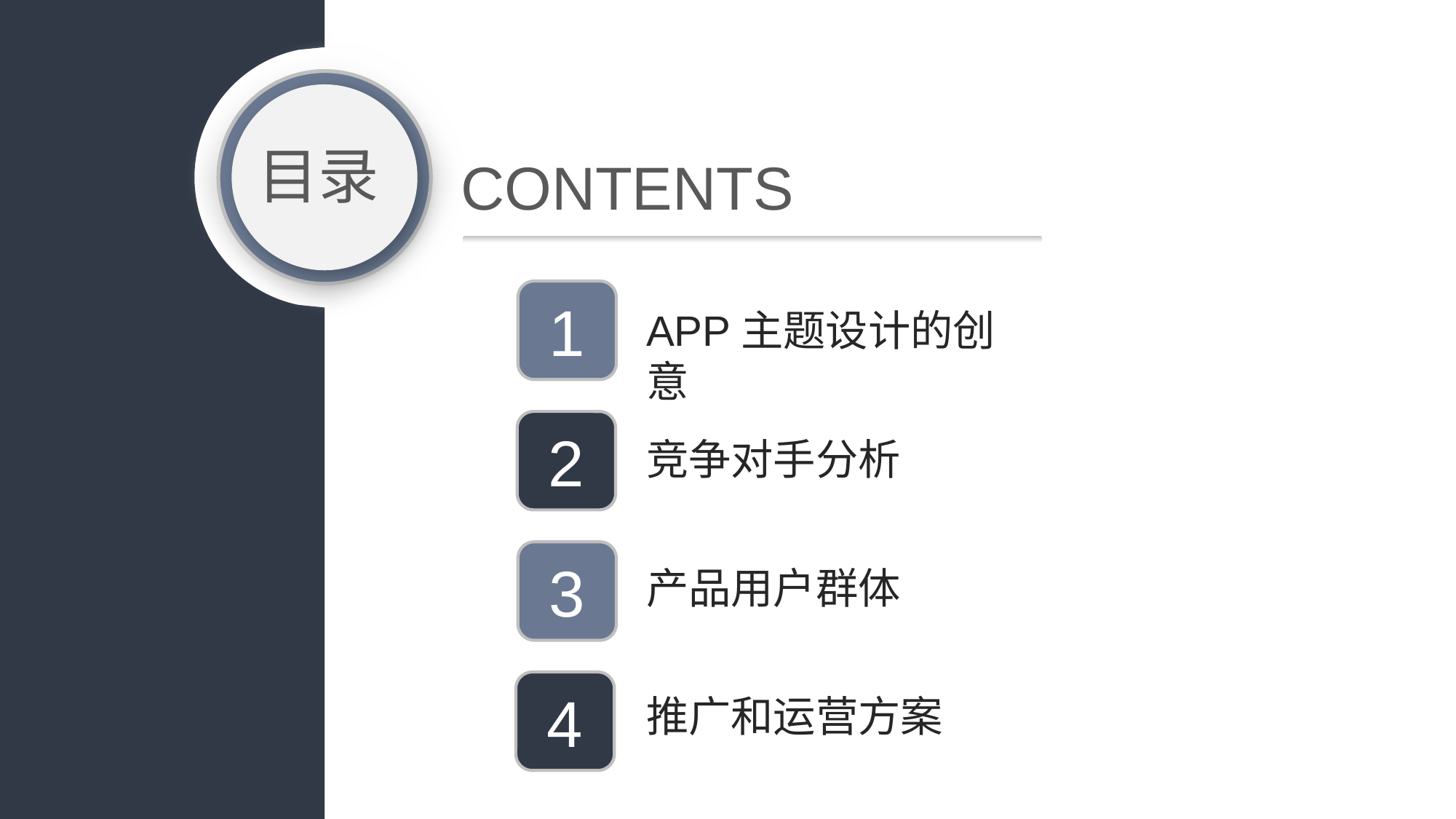

目录
CONTENTS

1
APP主题设计的创意
2
竞争对手分析
3
产品用户群体
4
推广和运营方案